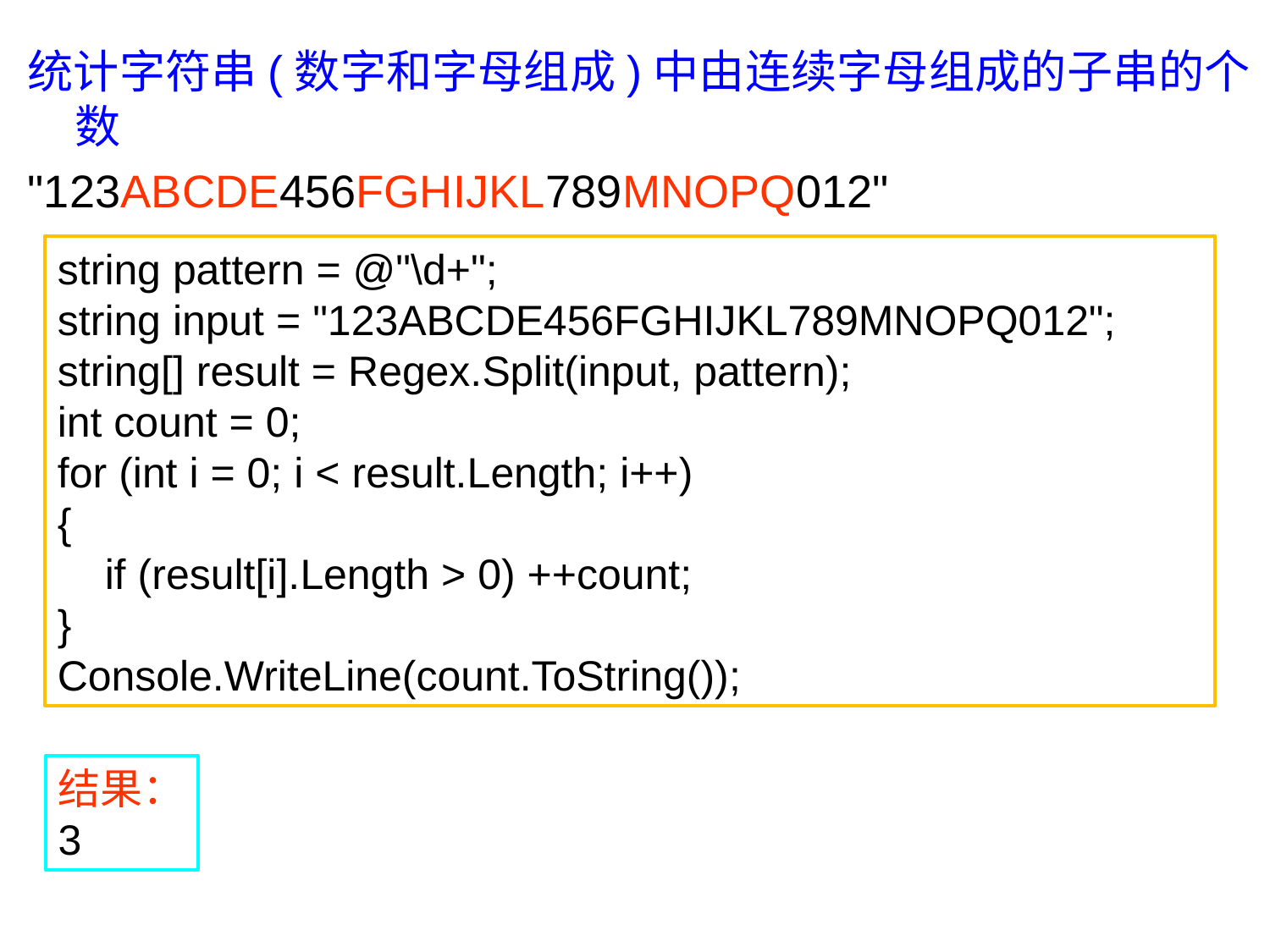

统计字符串(数字和字母组成)中由连续字母组成的子串的个数
"123ABCDE456FGHIJKL789MNOPQ012"
string pattern = @"\d+";
string input = "123ABCDE456FGHIJKL789MNOPQ012";
string[] result = Regex.Split(input, pattern);
int count = 0;
for (int i = 0; i < result.Length; i++)
{
    if (result[i].Length > 0) ++count;
}
Console.WriteLine(count.ToString());
结果：
3